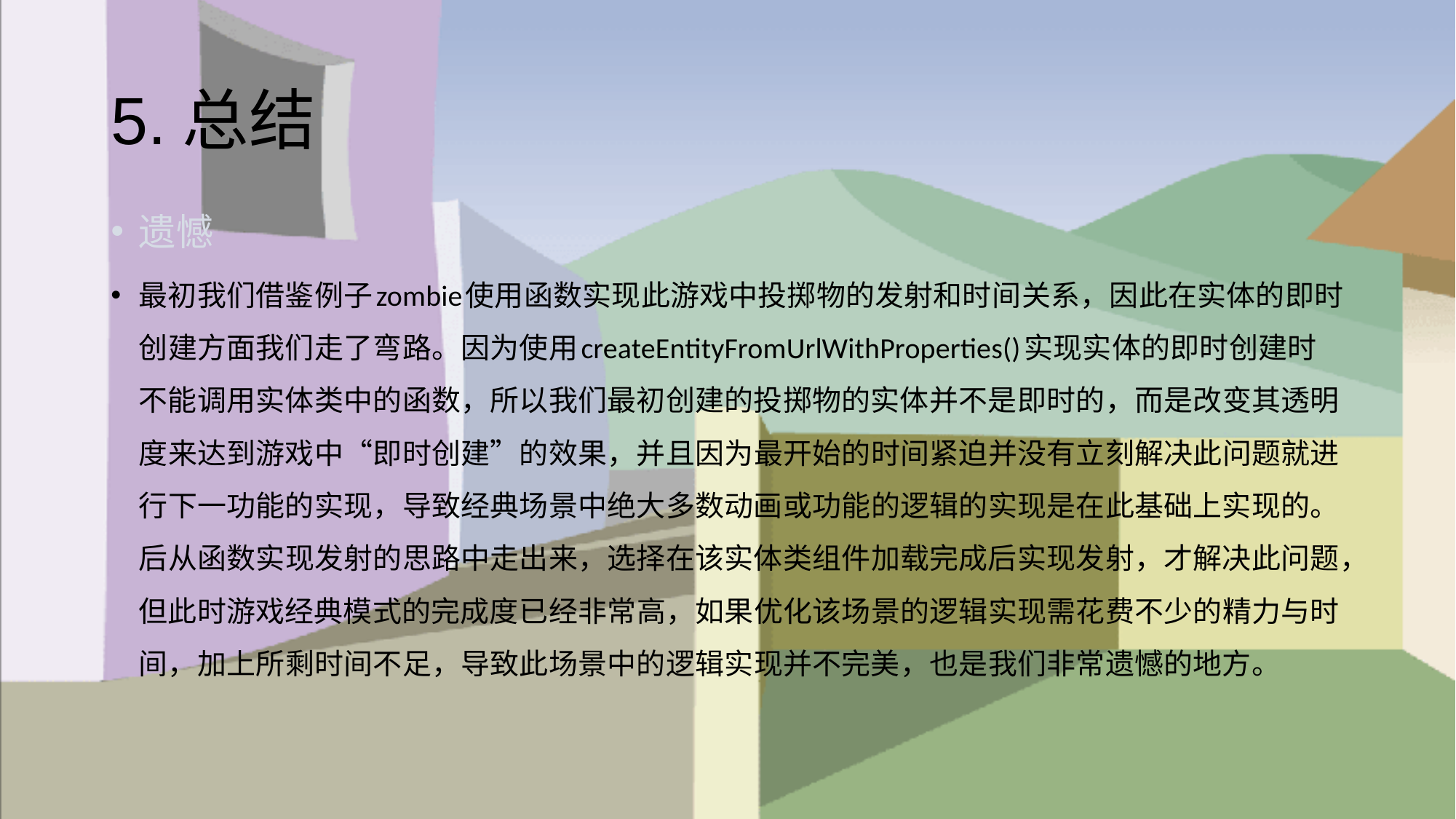

# 5.总结
遗憾
最初我们借鉴例子zombie使用函数实现此游戏中投掷物的发射和时间关系，因此在实体的即时创建方面我们走了弯路。因为使用createEntityFromUrlWithProperties()实现实体的即时创建时不能调用实体类中的函数，所以我们最初创建的投掷物的实体并不是即时的，而是改变其透明度来达到游戏中“即时创建”的效果，并且因为最开始的时间紧迫并没有立刻解决此问题就进行下一功能的实现，导致经典场景中绝大多数动画或功能的逻辑的实现是在此基础上实现的。后从函数实现发射的思路中走出来，选择在该实体类组件加载完成后实现发射，才解决此问题，但此时游戏经典模式的完成度已经非常高，如果优化该场景的逻辑实现需花费不少的精力与时间，加上所剩时间不足，导致此场景中的逻辑实现并不完美，也是我们非常遗憾的地方。